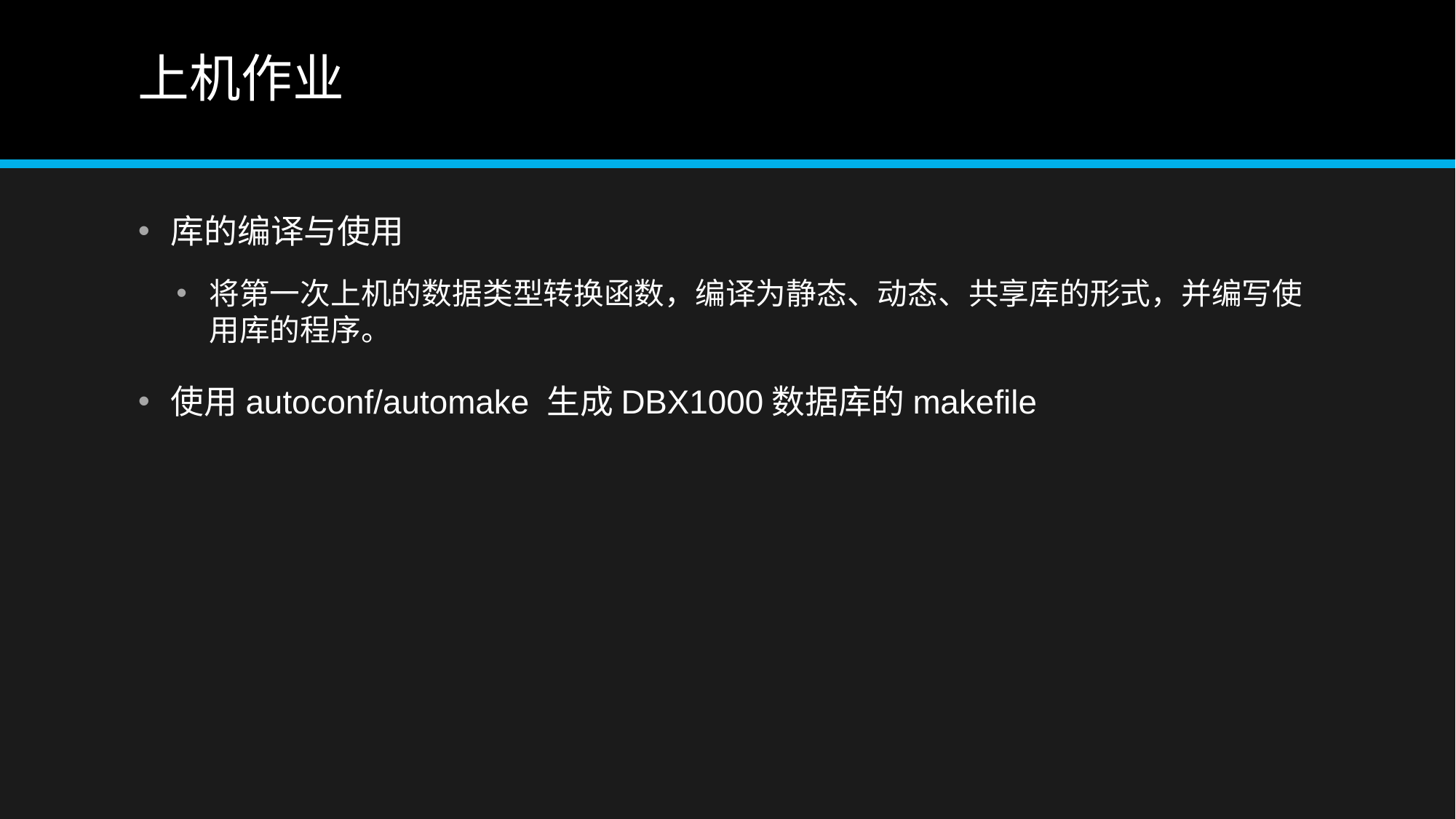

# 上机作业
库的编译与使用
将第一次上机的数据类型转换函数，编译为静态、动态、共享库的形式，并编写使用库的程序。
使用autoconf/automake 生成DBX1000数据库的makefile